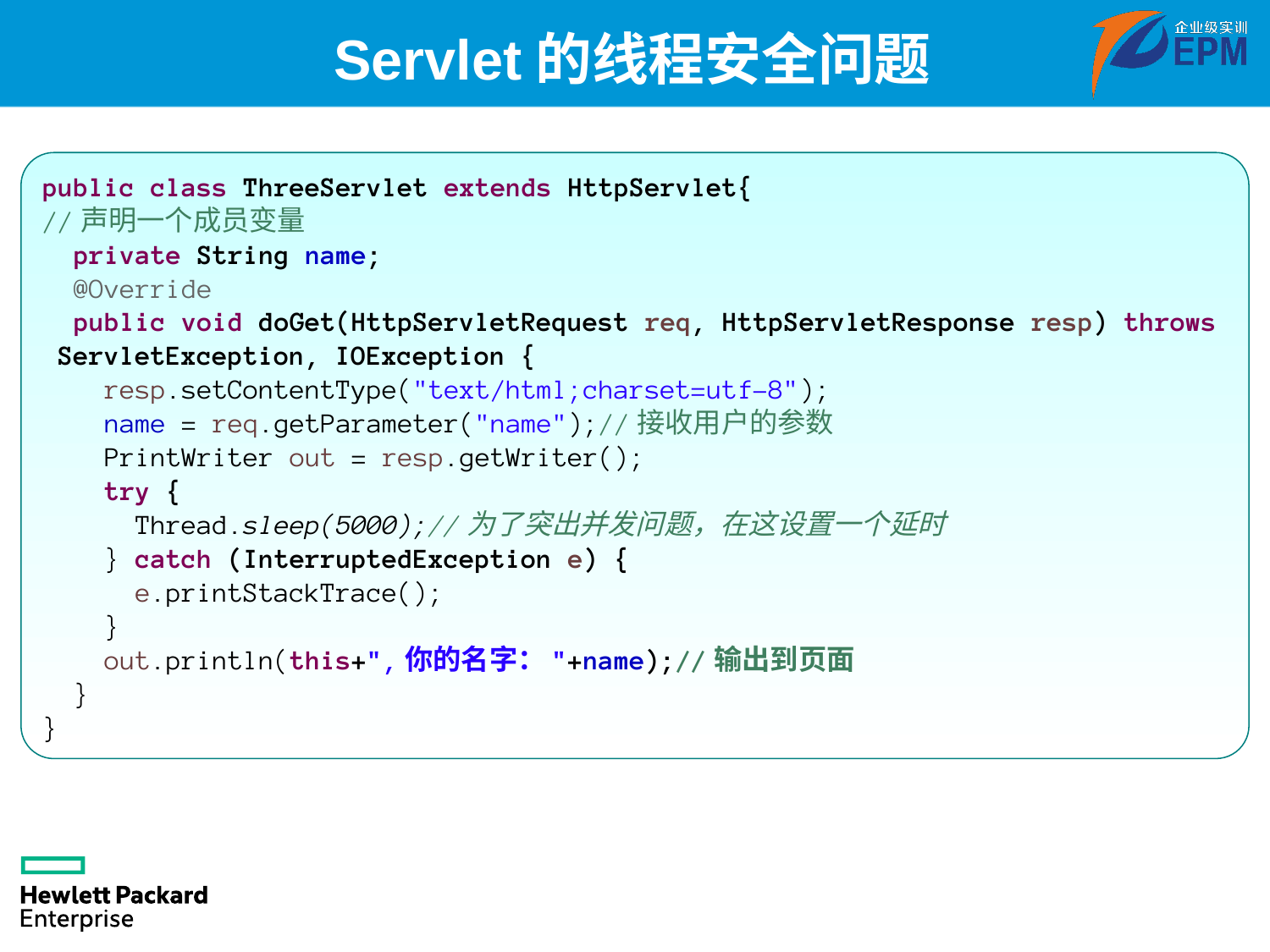

# Servlet的线程安全问题
public class ThreeServlet extends HttpServlet{
//声明一个成员变量
  private String name;
  @Override
  public void doGet(HttpServletRequest req, HttpServletResponse resp) throws  ServletException, IOException {
    resp.setContentType("text/html;charset=utf-8");
    name = req.getParameter("name");//接收用户的参数
    PrintWriter out = resp.getWriter();
    try {
      Thread.sleep(5000);//为了突出并发问题，在这设置一个延时
    } catch (InterruptedException e) {
      e.printStackTrace();
    }
    out.println(this+",你的名字："+name);//输出到页面
  }
}